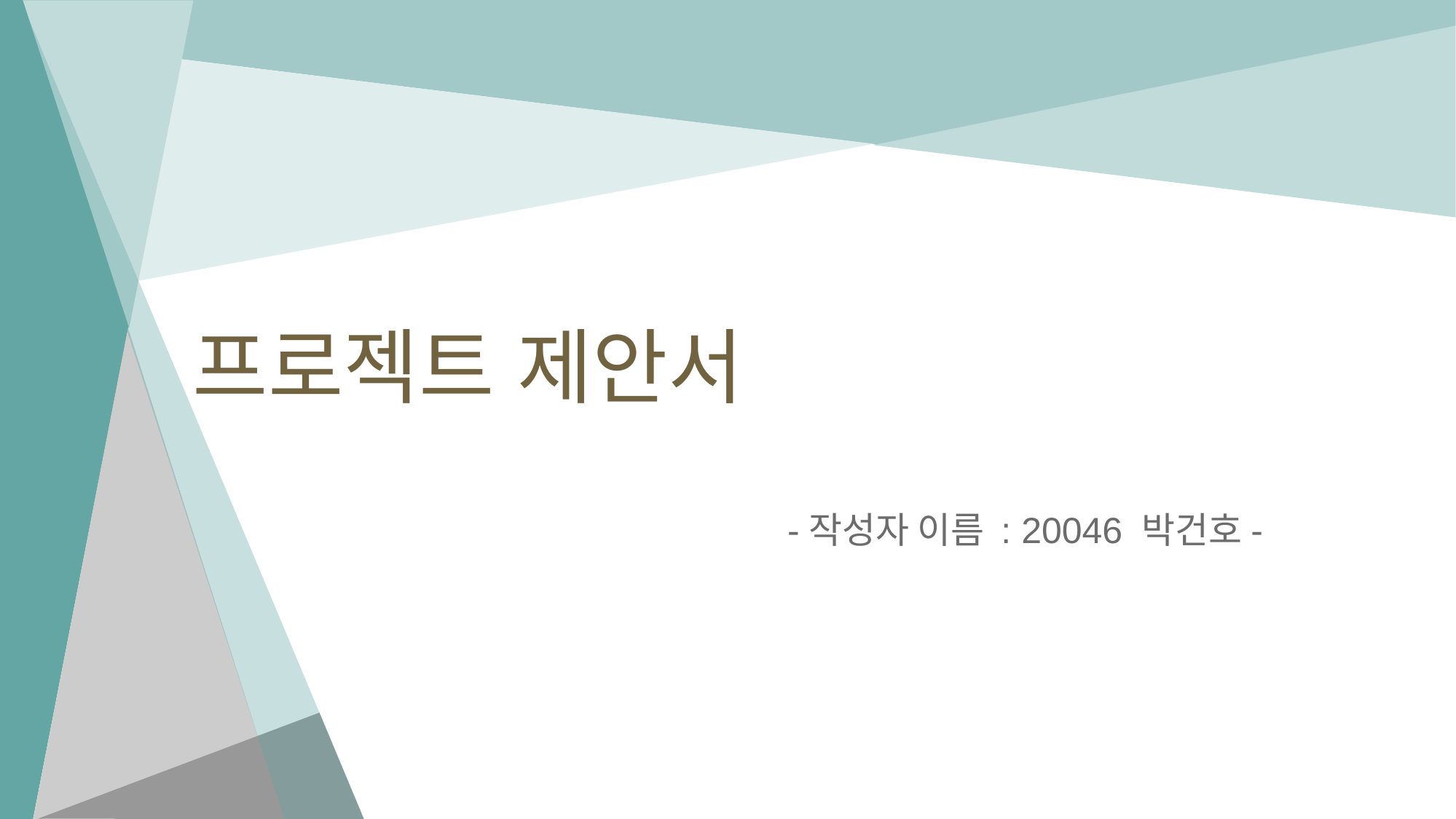

프로젝트 제안서
-작성자 이름 : 20046 박건호-